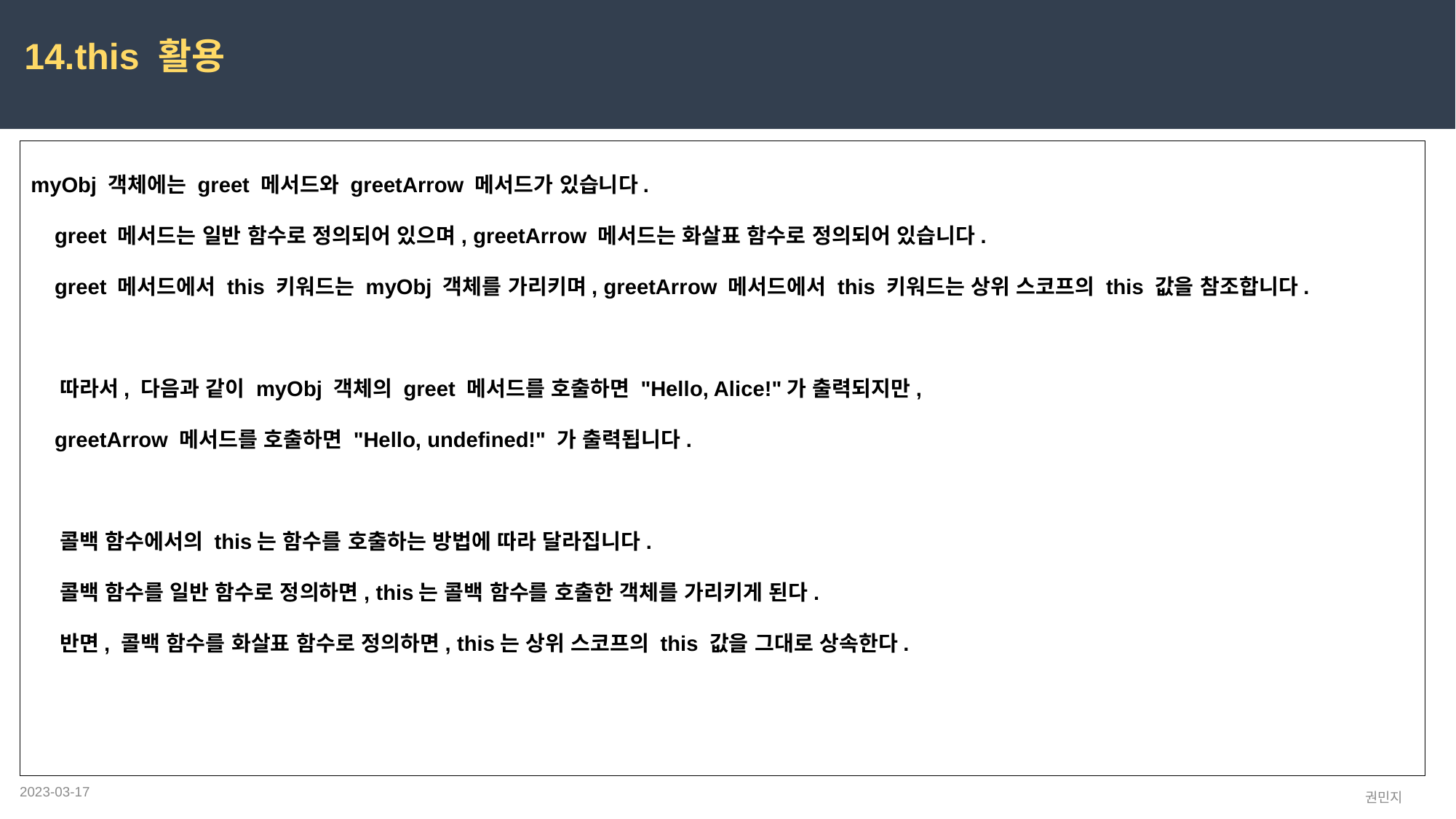

14.this 활용
myObj 객체에는 greet 메서드와 greetArrow 메서드가 있습니다.
    greet 메서드는 일반 함수로 정의되어 있으며, greetArrow 메서드는 화살표 함수로 정의되어 있습니다.
    greet 메서드에서 this 키워드는 myObj 객체를 가리키며, greetArrow 메서드에서 this 키워드는 상위 스코프의 this 값을 참조합니다.

    따라서, 다음과 같이 myObj 객체의 greet 메서드를 호출하면 "Hello, Alice!"가 출력되지만,
    greetArrow 메서드를 호출하면 "Hello, undefined!" 가 출력됩니다.

    콜백 함수에서의 this는 함수를 호출하는 방법에 따라 달라집니다.
    콜백 함수를 일반 함수로 정의하면, this는 콜백 함수를 호출한 객체를 가리키게 된다.
    반면, 콜백 함수를 화살표 함수로 정의하면, this는 상위 스코프의 this 값을 그대로 상속한다.
2023-03-17
권민지